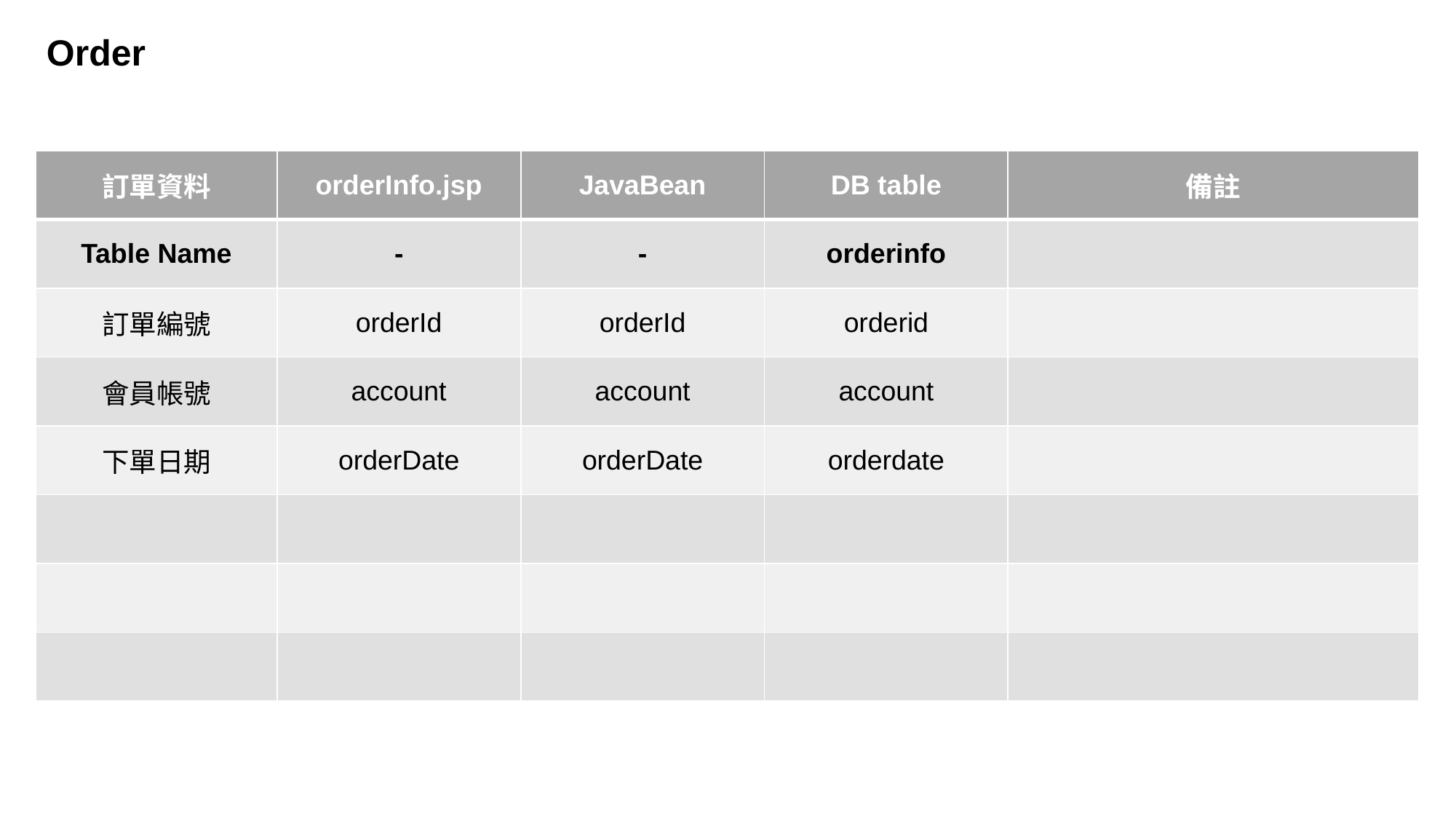

Order
| 訂單資料 | orderInfo.jsp | JavaBean | DB table | 備註 |
| --- | --- | --- | --- | --- |
| Table Name | - | - | orderinfo |  |
| 訂單編號 | orderId | orderId | orderid |  |
| 會員帳號 | account | account | account |  |
| 下單日期 | orderDate | orderDate | orderdate |  |
|  |  |  |  |  |
|  |  |  |  |  |
|  |  |  |  |  |